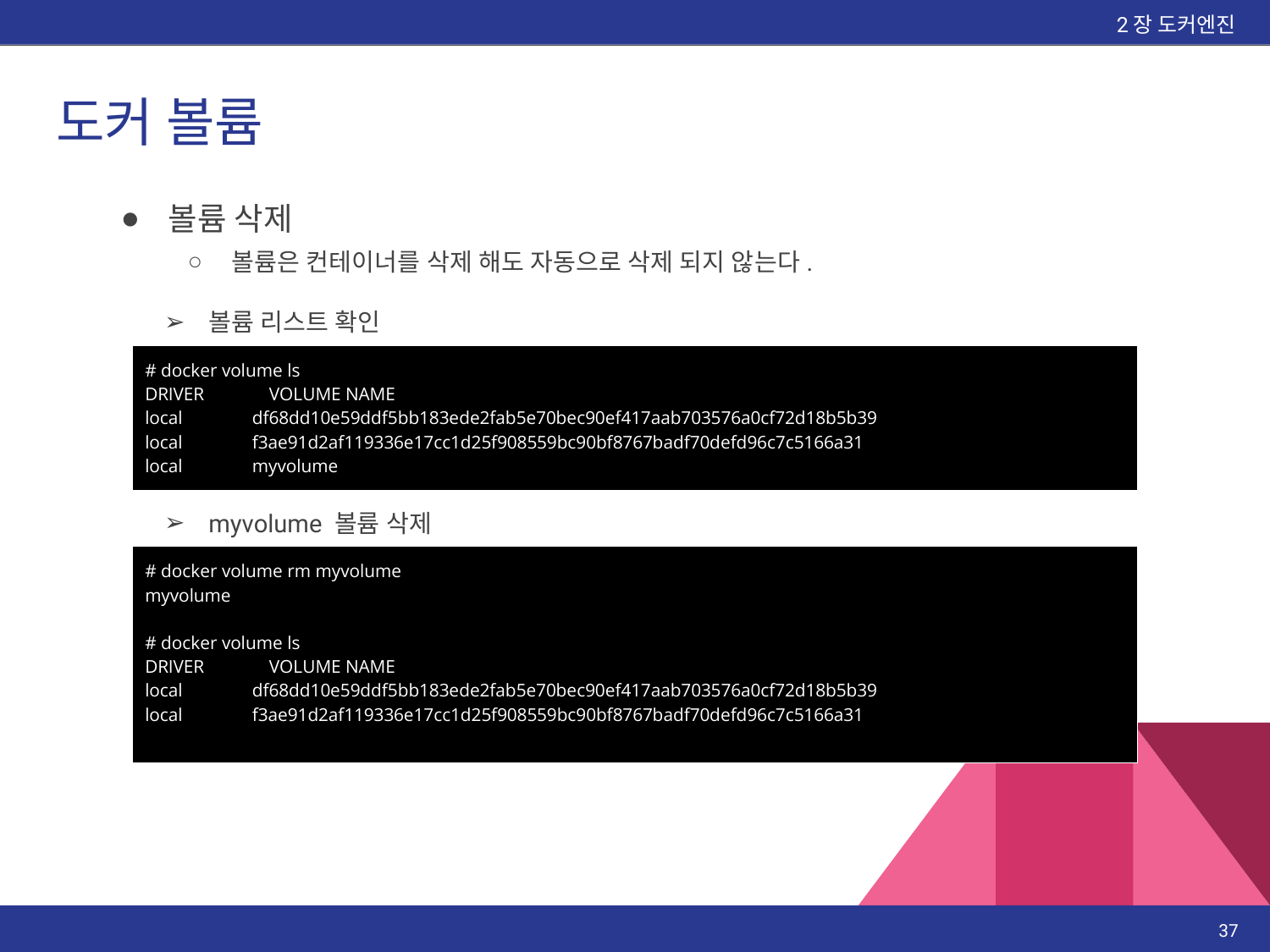

2장 도커엔진
# 도커 볼륨
볼륨 삭제
볼륨은 컨테이너를 삭제 해도 자동으로 삭제 되지 않는다.
볼륨 리스트 확인

| # docker volume ls DRIVER VOLUME NAME local df68dd10e59ddf5bb183ede2fab5e70bec90ef417aab703576a0cf72d18b5b39 local f3ae91d2af119336e17cc1d25f908559bc90bf8767badf70defd96c7c5166a31 local myvolume |
| --- |
myvolume 볼륨 삭제

| # docker volume rm myvolume myvolume # docker volume ls DRIVER VOLUME NAME local df68dd10e59ddf5bb183ede2fab5e70bec90ef417aab703576a0cf72d18b5b39 local f3ae91d2af119336e17cc1d25f908559bc90bf8767badf70defd96c7c5166a31 |
| --- |
37